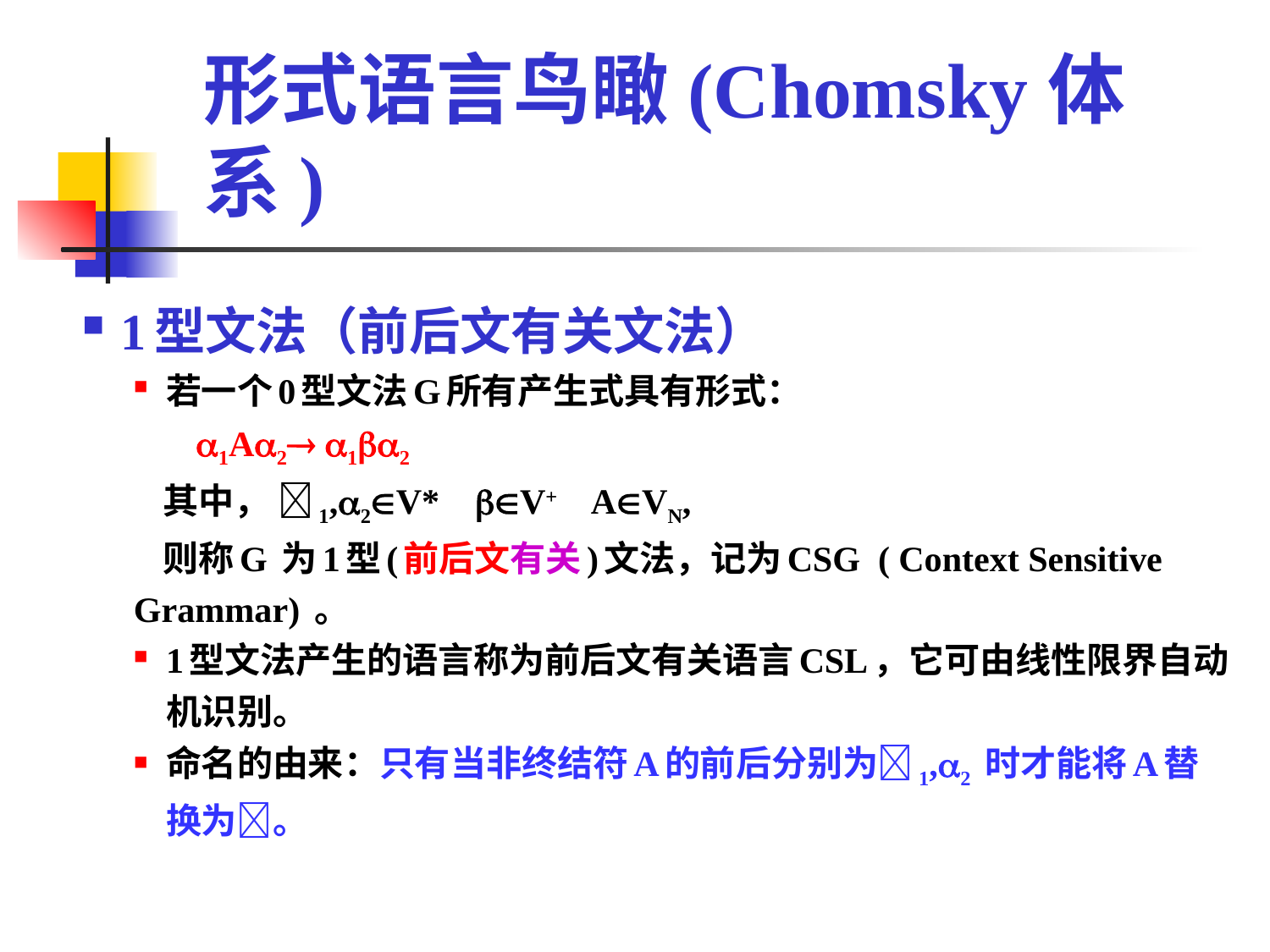

# 形式语言鸟瞰(Chomsky体系)
1型文法（前后文有关文法）
若一个0型文法G所有产生式具有形式：
       α1Aα2→ α1βα2
   其中， α1,α2∈V*    β∈V+    A∈VN,
   则称G 为1型(前后文有关)文法，记为CSG  ( Context Sensitive Grammar) 。
1型文法产生的语言称为前后文有关语言CSL，它可由线性限界自动机识别。
命名的由来：只有当非终结符A的前后分别为α1,α2 时才能将A替换为β。